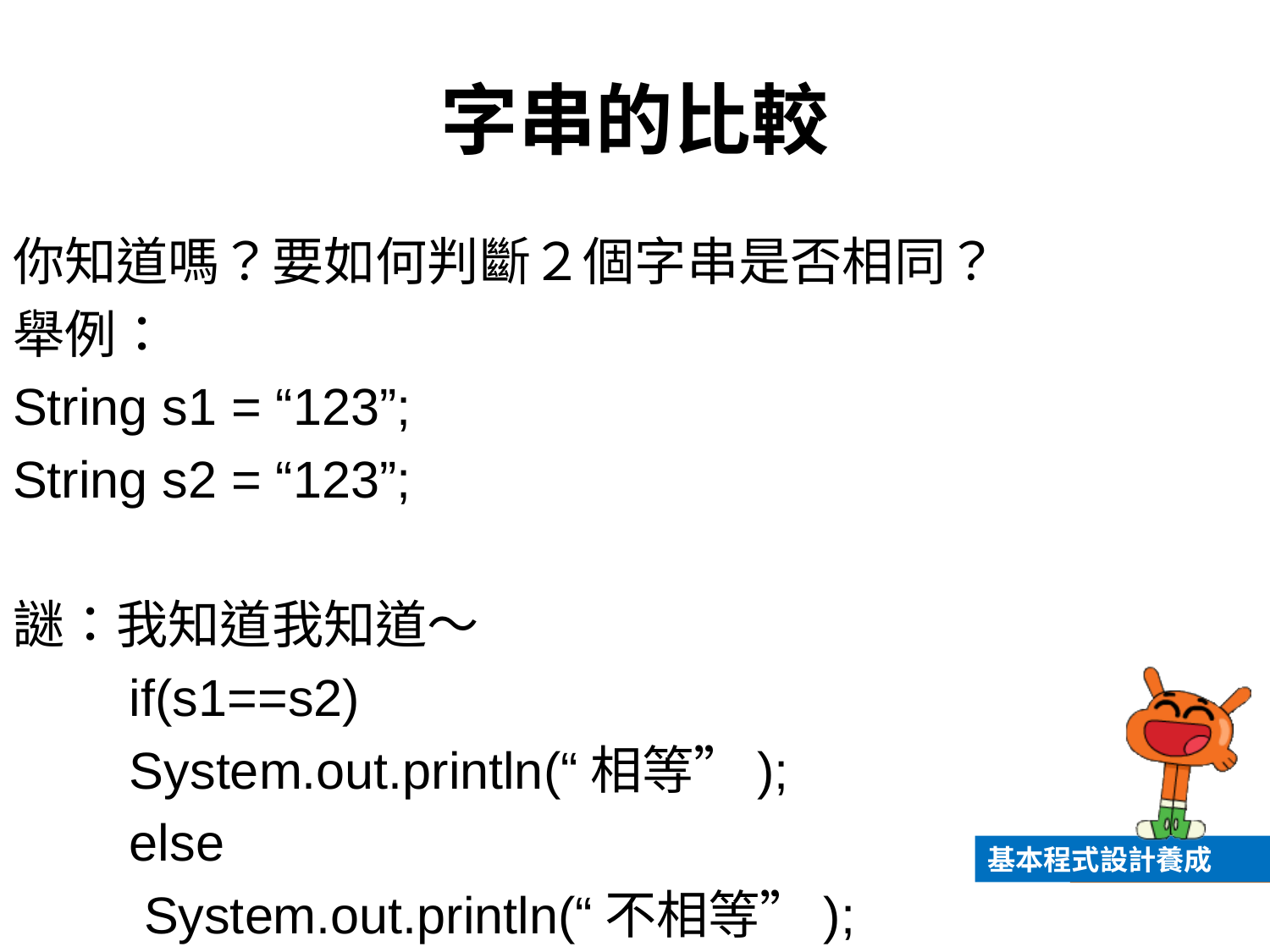

# 字串的比較
你知道嗎？要如何判斷２個字串是否相同？
舉例：
String s1 = “123”;
String s2 = “123”;

謎：我知道我知道～
	if(s1==s2)
		System.out.println(“相等”);
	else
		 System.out.println(“不相等”);